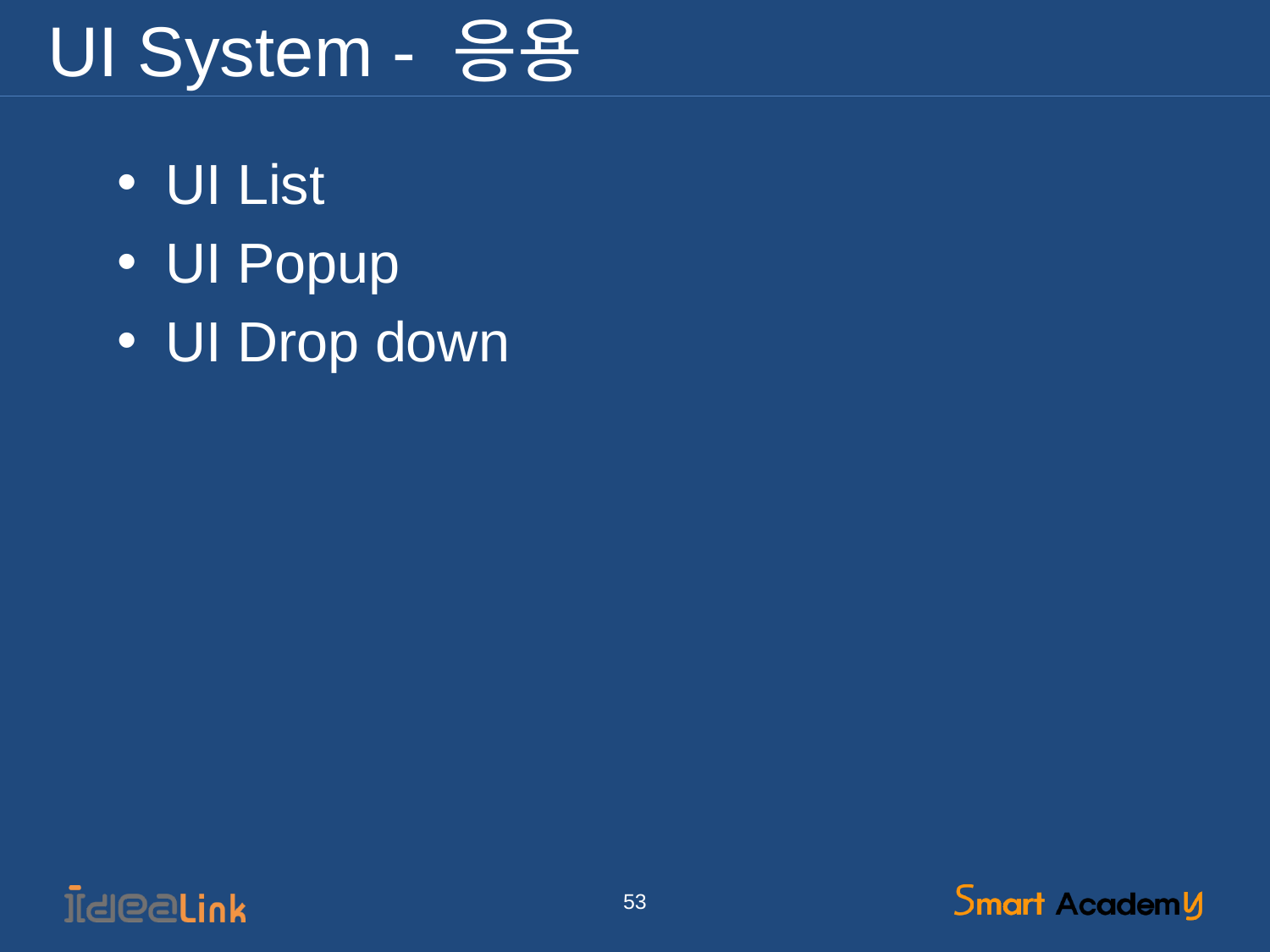

# UI System - 응용
UI List
UI Popup
UI Drop down
53